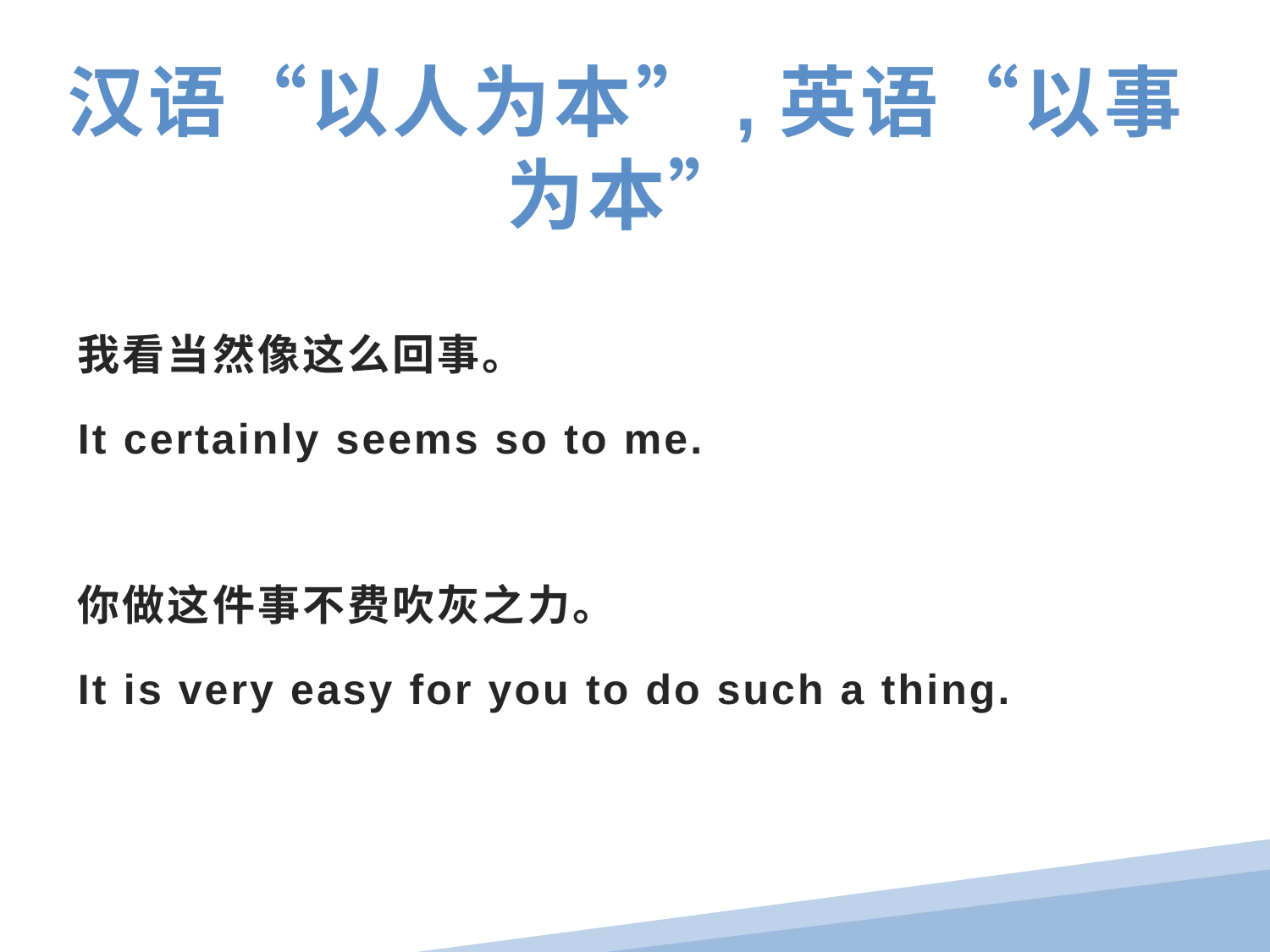

汉语“以人为本”,英语“以事为本”
我看当然像这么回事。
It certainly seems so to me.

你做这件事不费吹灰之力。
It is very easy for you to do such a thing.